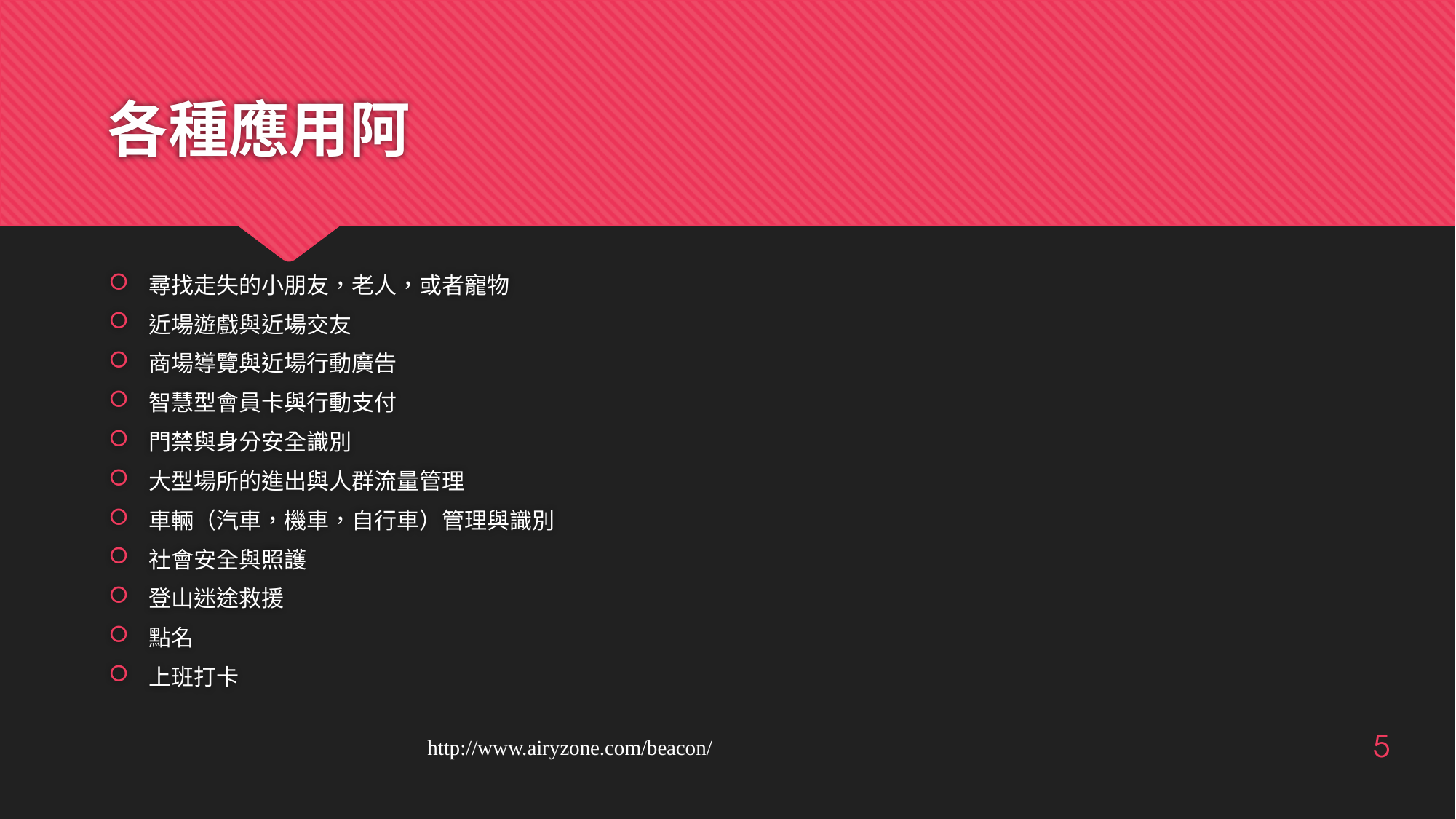

# 各種應用阿
尋找走失的小朋友，老人，或者寵物
近場遊戲與近場交友
商場導覽與近場行動廣告
智慧型會員卡與行動支付
門禁與身分安全識別
大型場所的進出與人群流量管理
車輛（汽車，機車，自行車）管理與識別
社會安全與照護
登山迷途救援
點名
上班打卡

5
http://www.airyzone.com/beacon/